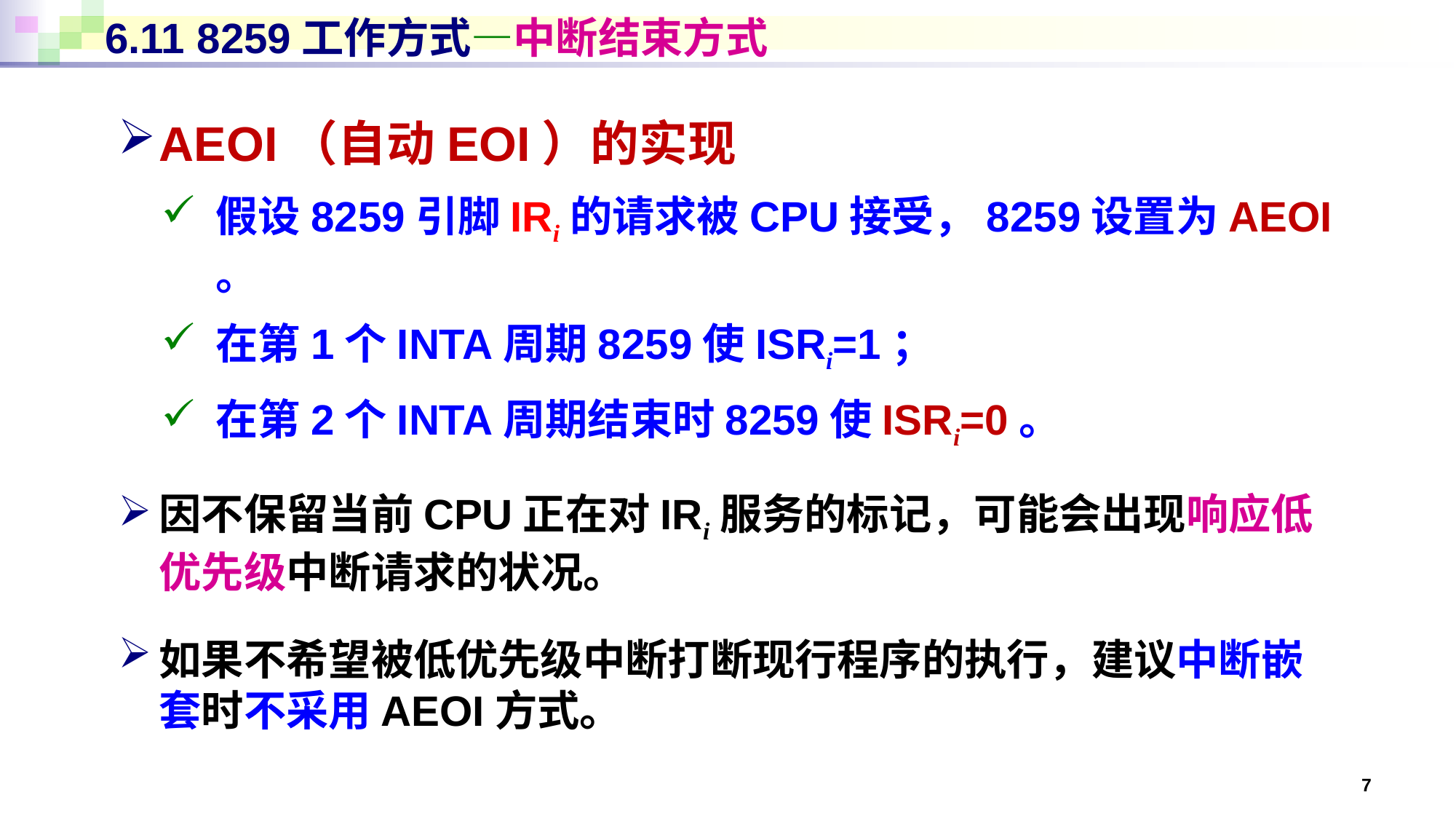

# 6.11 8259工作方式—中断结束方式
AEOI（自动EOI）的实现
假设8259引脚IRi的请求被CPU接受，8259设置为AEOI 。
在第1个INTA周期8259使ISRi=1；
在第2个INTA周期结束时8259使ISRi=0。
因不保留当前CPU正在对IRi服务的标记，可能会出现响应低优先级中断请求的状况。
如果不希望被低优先级中断打断现行程序的执行，建议中断嵌套时不采用AEOI方式。
7